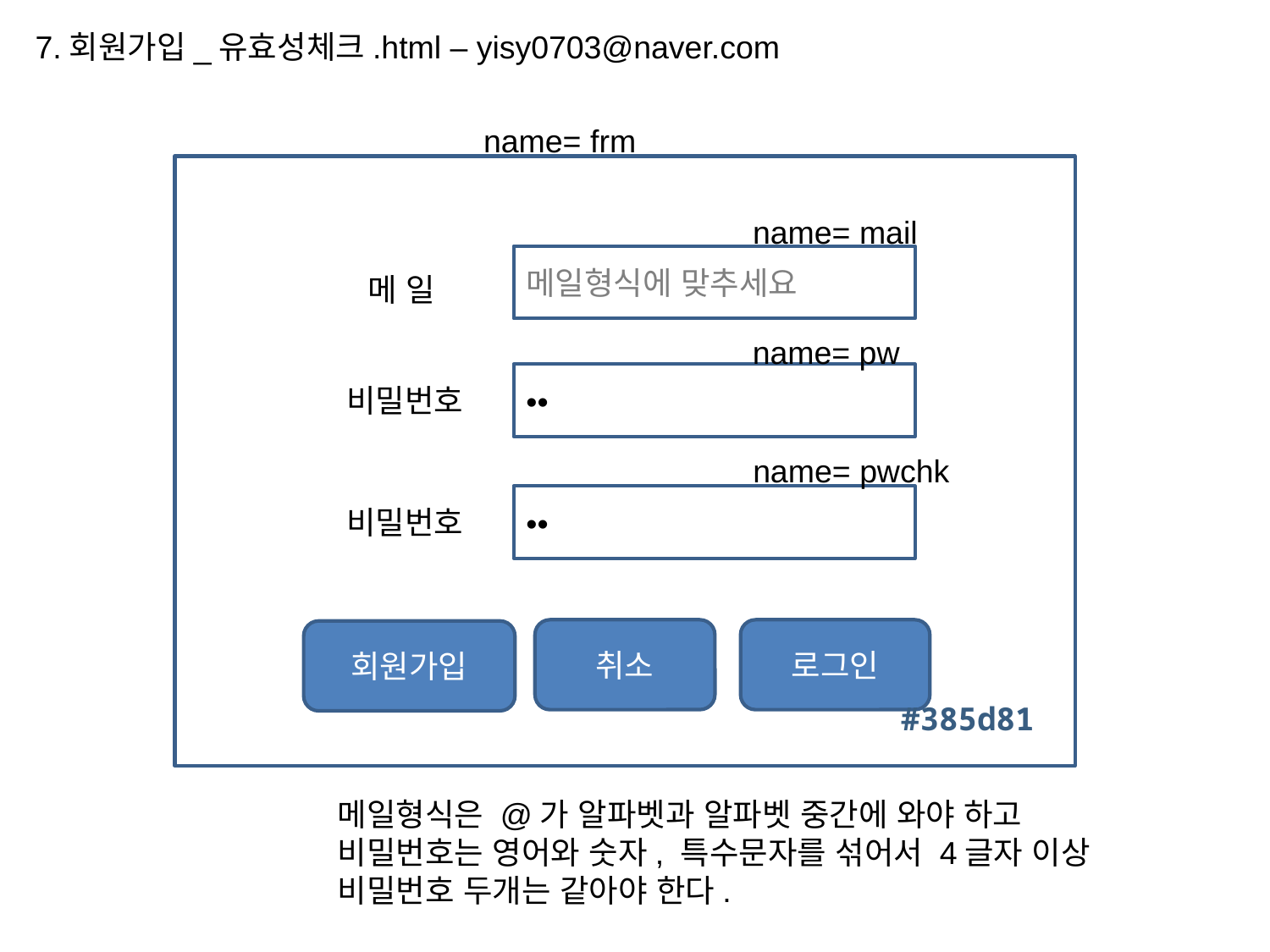

7.회원가입_유효성체크.html – yisy0703@naver.com
name= frm

name= mail
메일형식에 맞추세요
 메 일
name= pw
••
비밀번호
name= pwchk
••
비밀번호
취소
로그인
회원가입
#385d81
메일형식은 @가 알파벳과 알파벳 중간에 와야 하고
비밀번호는 영어와 숫자, 특수문자를 섞어서 4글자 이상
비밀번호 두개는 같아야 한다.